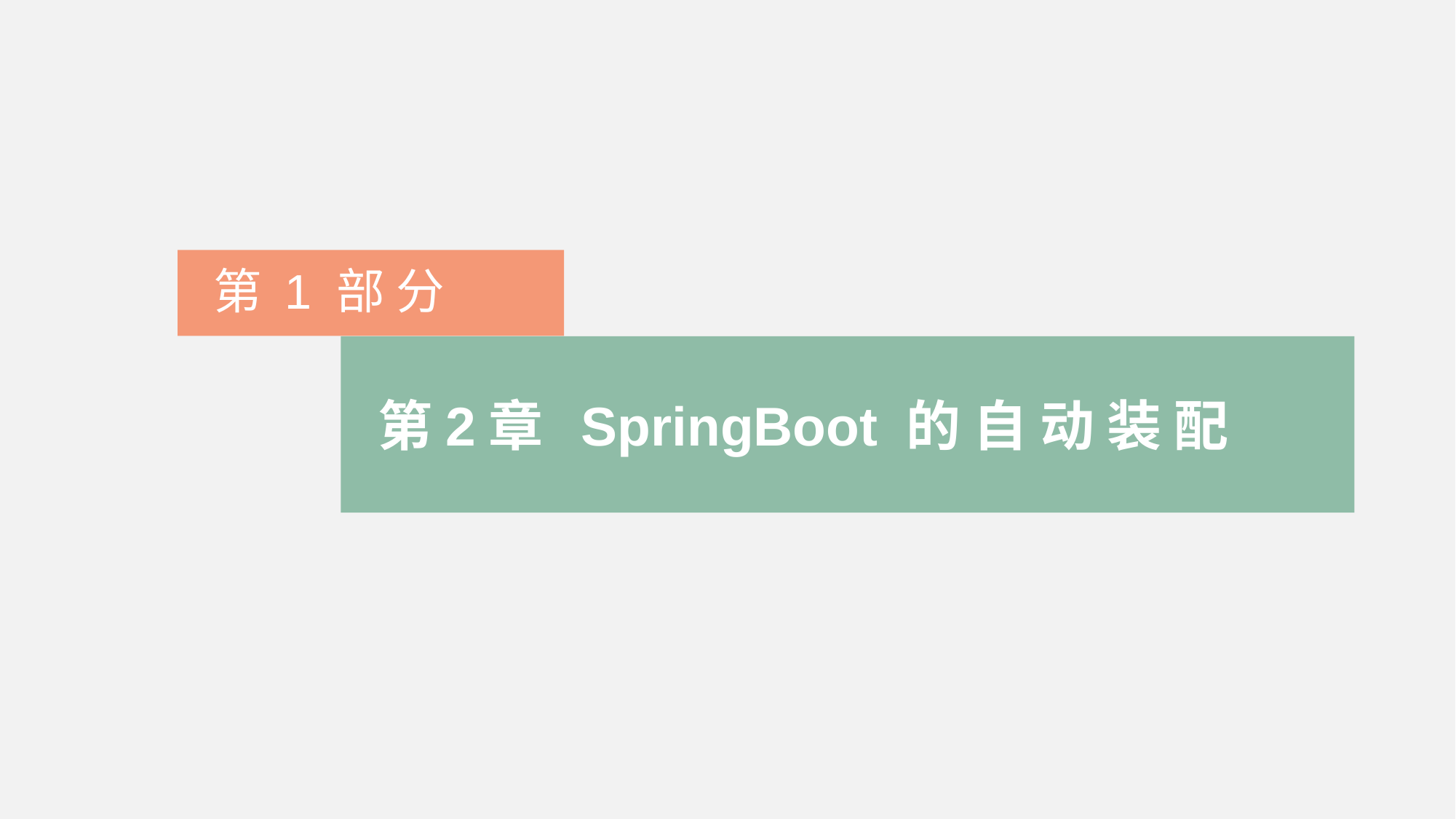

第 1 部 分

第2章  SpringBoot 的 自 动 装 配